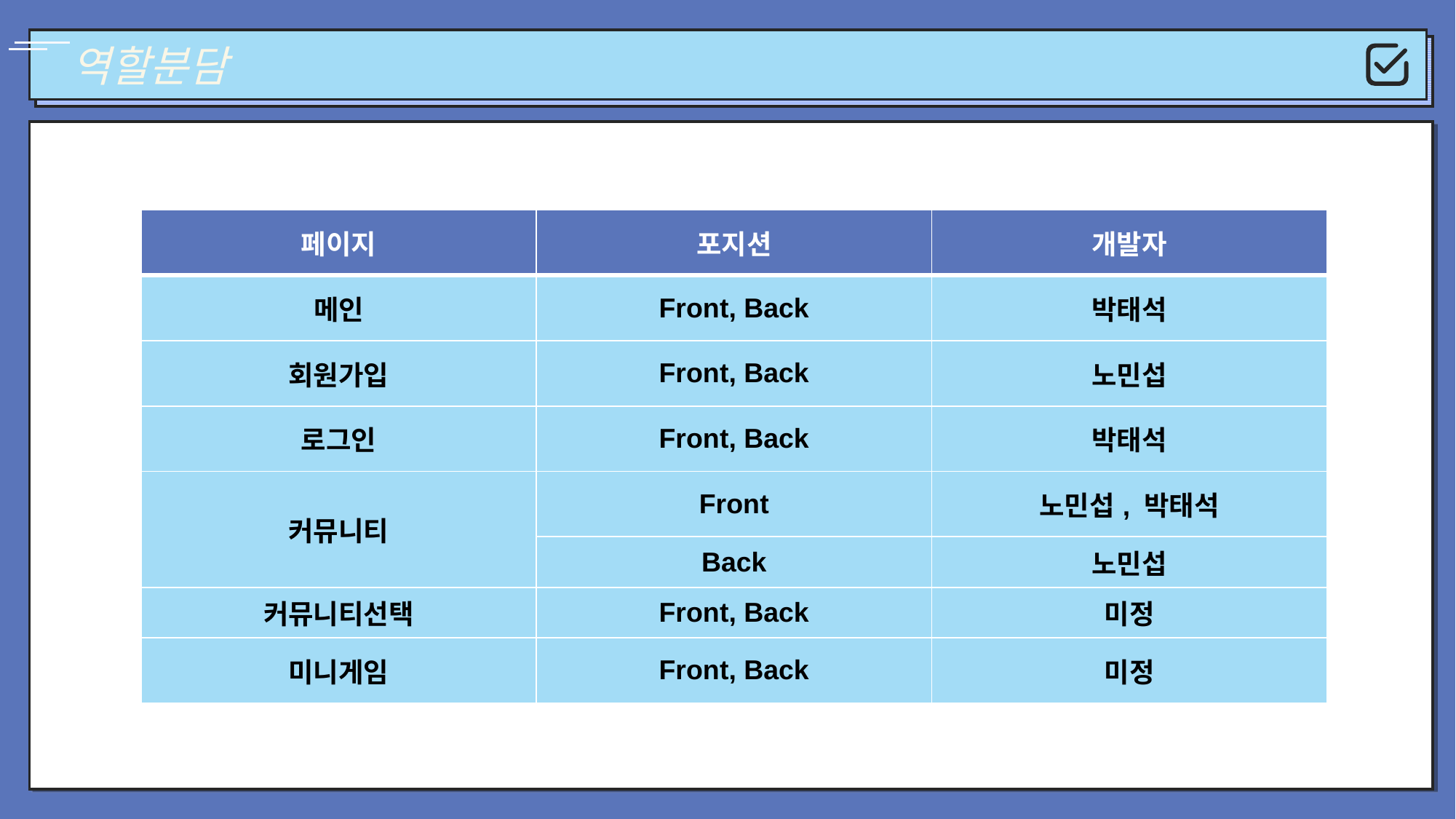

역할분담

| 페이지 | 포지션 | 개발자 |
| --- | --- | --- |
| 메인 | Front, Back | 박태석 |
| 회원가입 | Front, Back | 노민섭 |
| 로그인 | Front, Back | 박태석 |
| 커뮤니티 | Front | 노민섭, 박태석 |
|  | Back | 노민섭 |
| 커뮤니티선택 | Front, Back | 미정 |
| 미니게임 | Front, Back | 미정 |